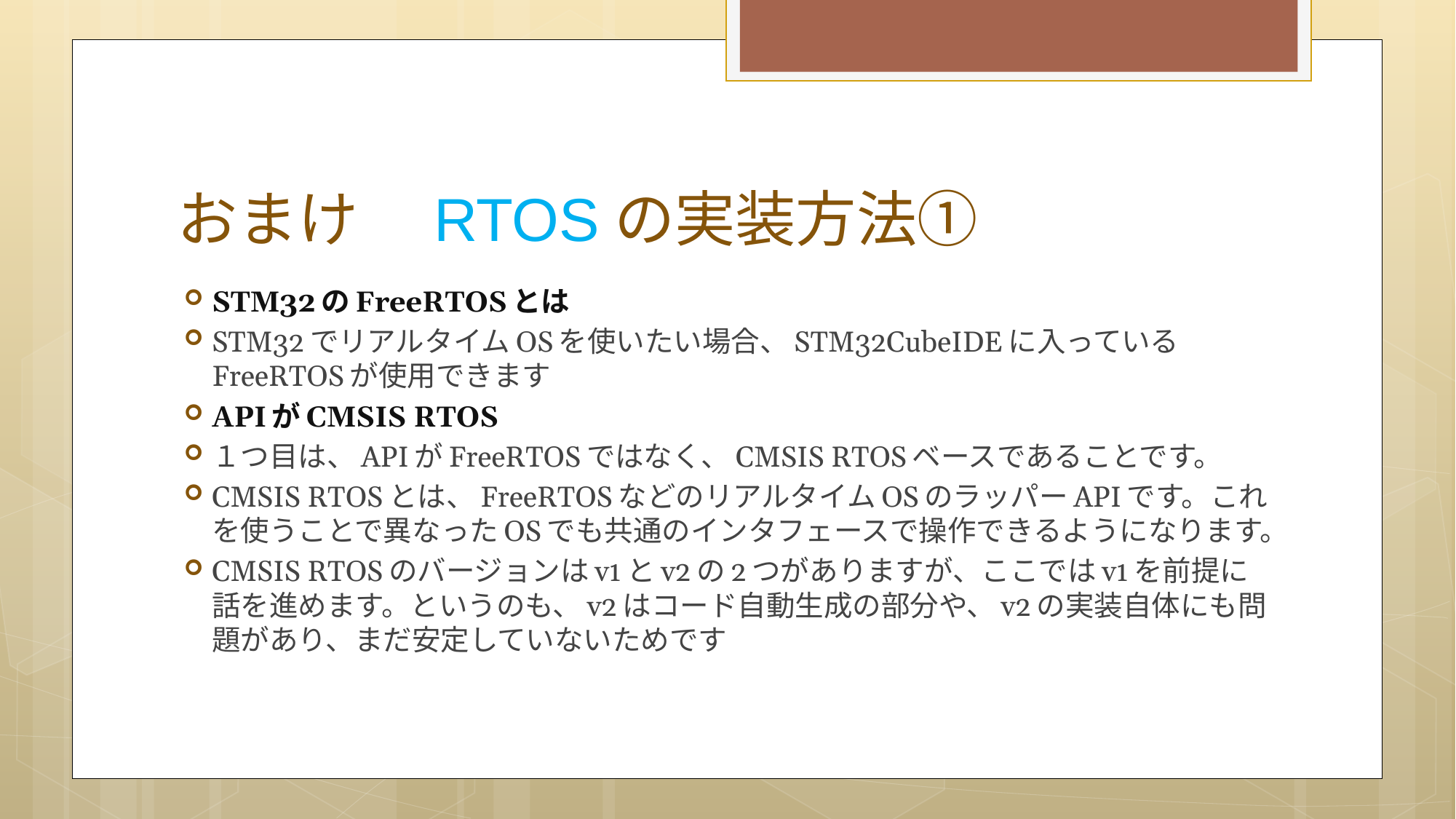

# おまけ　RTOSの実装方法①
STM32のFreeRTOSとは
STM32でリアルタイムOSを使いたい場合、STM32CubeIDEに入っているFreeRTOSが使用できます
APIがCMSIS RTOS
１つ目は、APIがFreeRTOSではなく、CMSIS RTOSベースであることです。
CMSIS RTOSとは、FreeRTOSなどのリアルタイムOSのラッパーAPIです。これを使うことで異なったOSでも共通のインタフェースで操作できるようになります。
CMSIS RTOSのバージョンはv1とv2の2つがありますが、ここではv1を前提に話を進めます。というのも、v2はコード自動生成の部分や、v2の実装自体にも問題があり、まだ安定していないためです